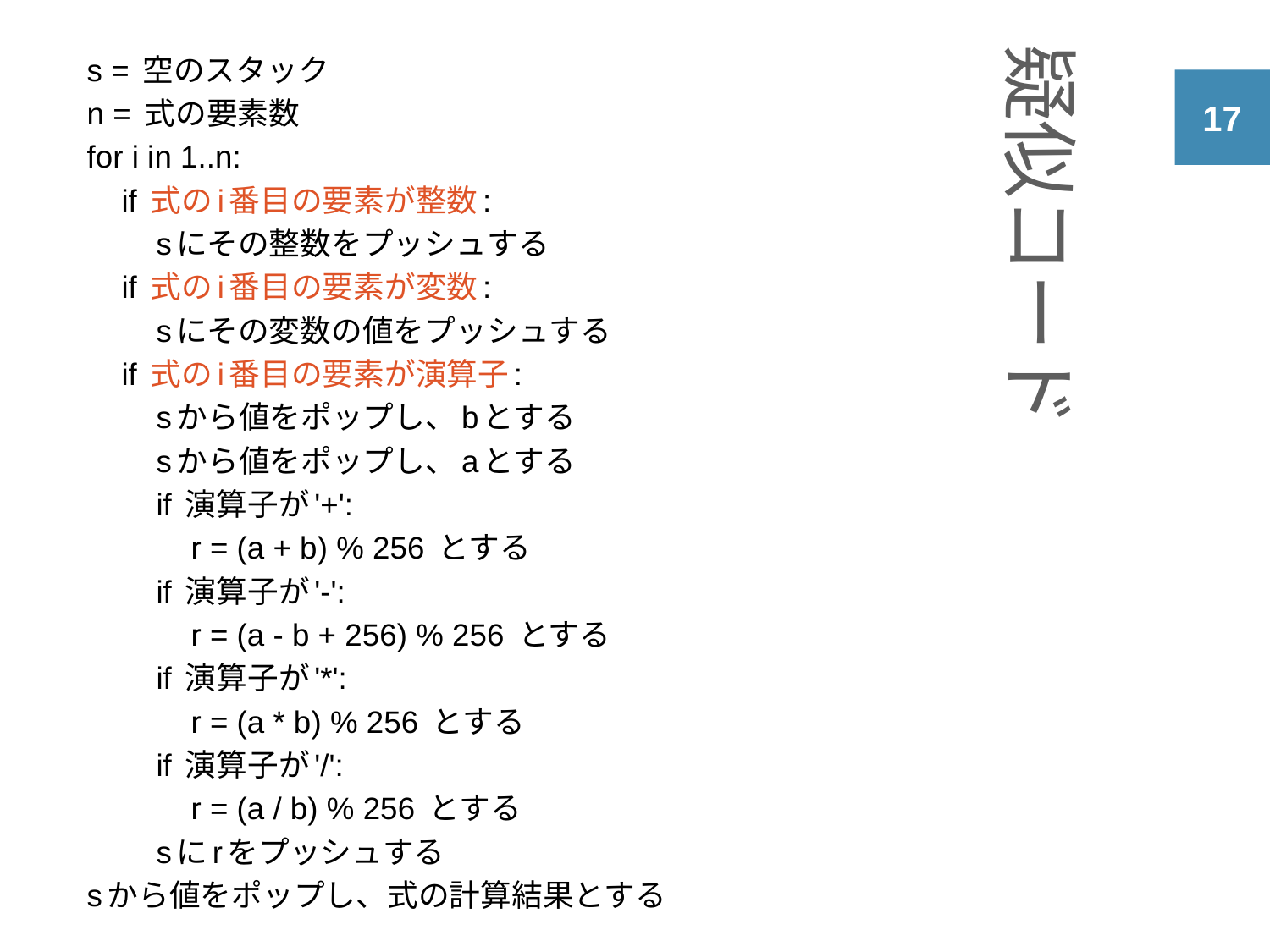

疑似コード
s = 空のスタック
n = 式の要素数
for i in 1..n:
    if 式のi番目の要素が整数:
        sにその整数をプッシュする
    if 式のi番目の要素が変数:
        sにその変数の値をプッシュする
    if 式のi番目の要素が演算子:
        sから値をポップし、bとする
        sから値をポップし、aとする
        if 演算子が'+':
            r = (a + b) % 256 とする
        if 演算子が'-':
            r = (a - b + 256) % 256 とする
        if 演算子が'*':
            r = (a * b) % 256 とする
        if 演算子が'/':
            r = (a / b) % 256 とする
        sにrをプッシュする
sから値をポップし、式の計算結果とする